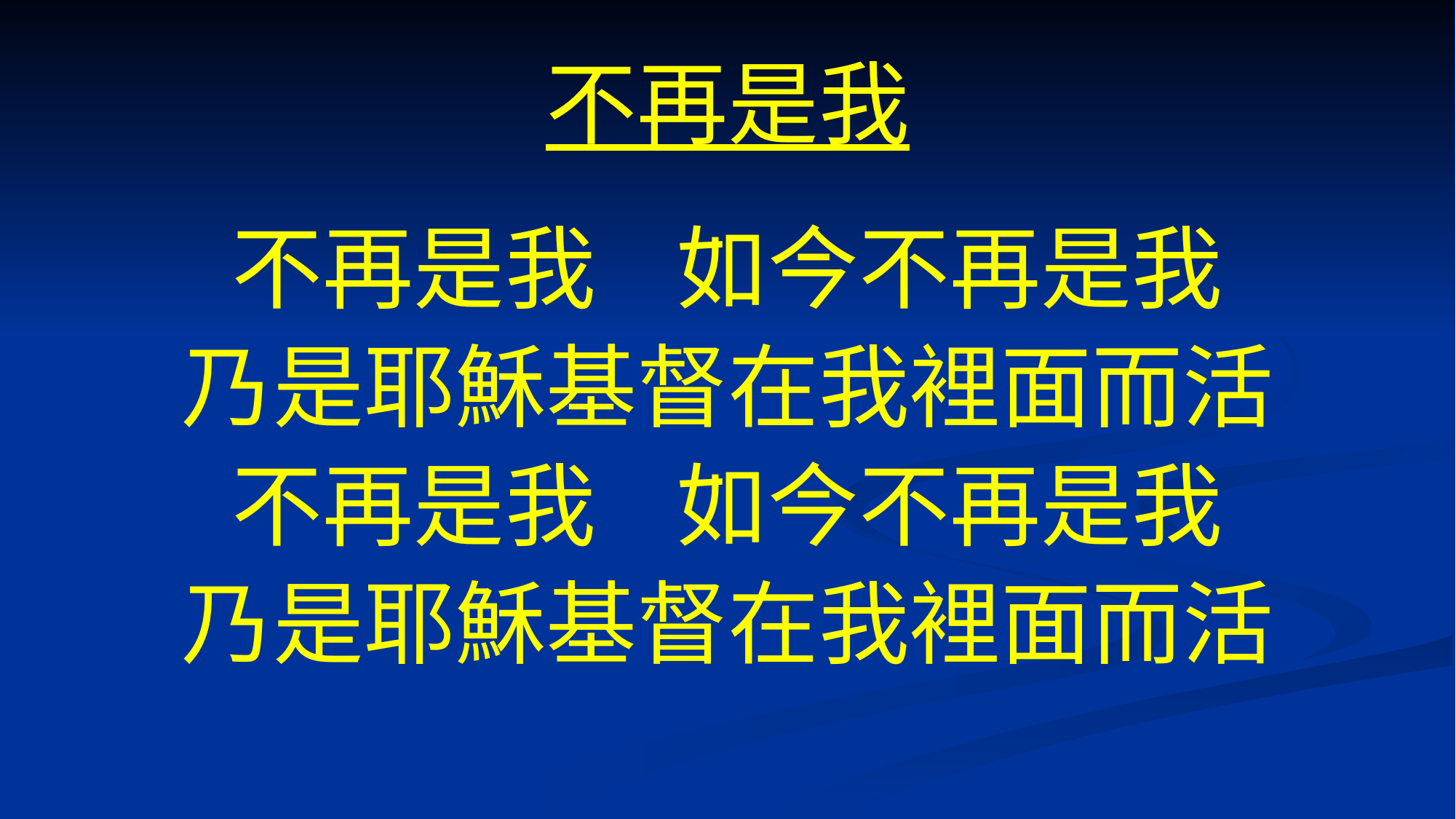

# 不再是我
不再是我    如今不再是我
乃是耶穌基督在我裡面而活
不再是我    如今不再是我
乃是耶穌基督在我裡面而活